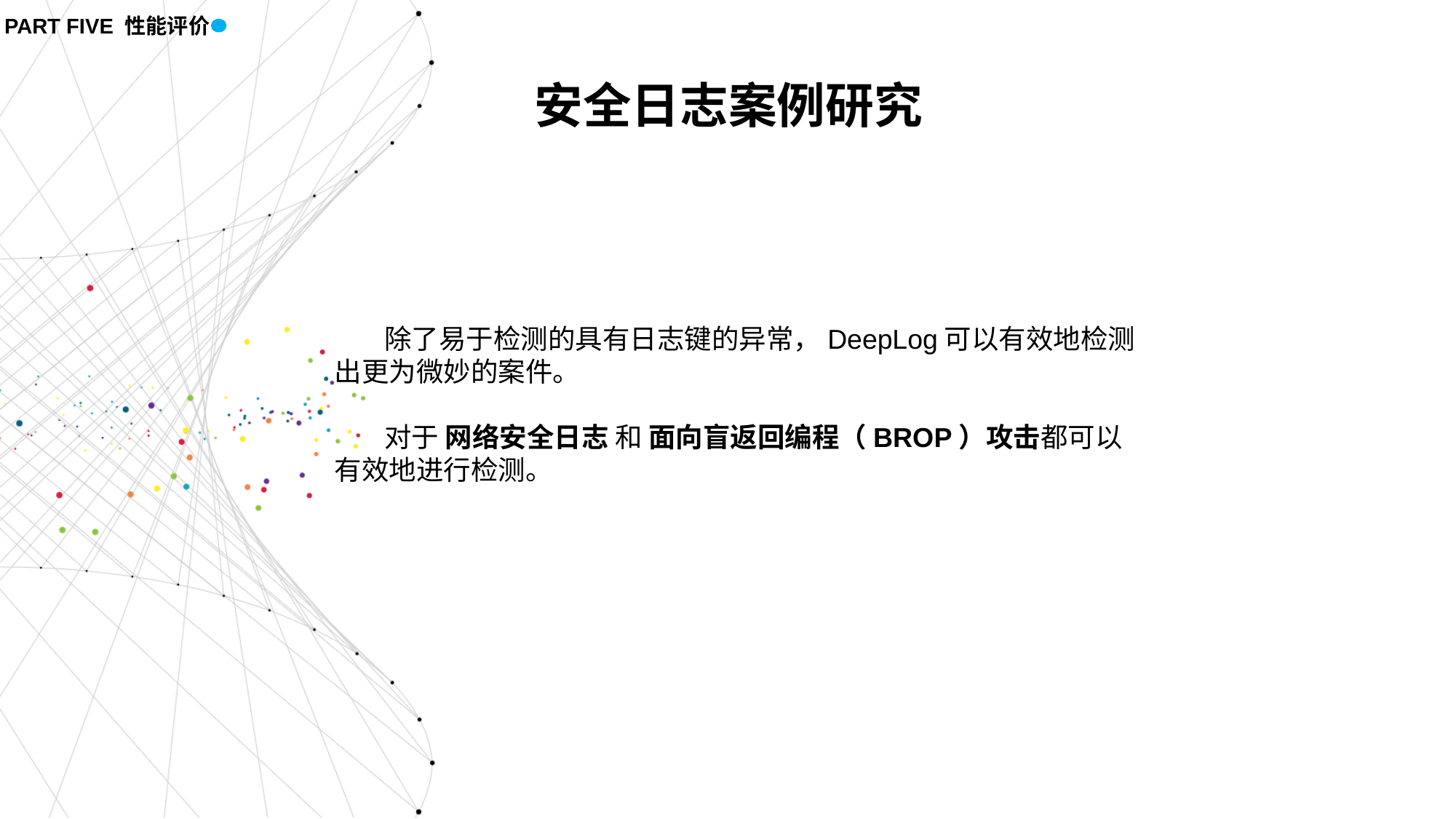

PART FIVE 性能评价

安全日志案例研究
       除了易于检测的具有日志键的异常，DeepLog可以有效地检测出更为微妙的案件。

       对于 网络安全日志 和 面向盲返回编程（BROP）攻击都可以有效地进行检测。